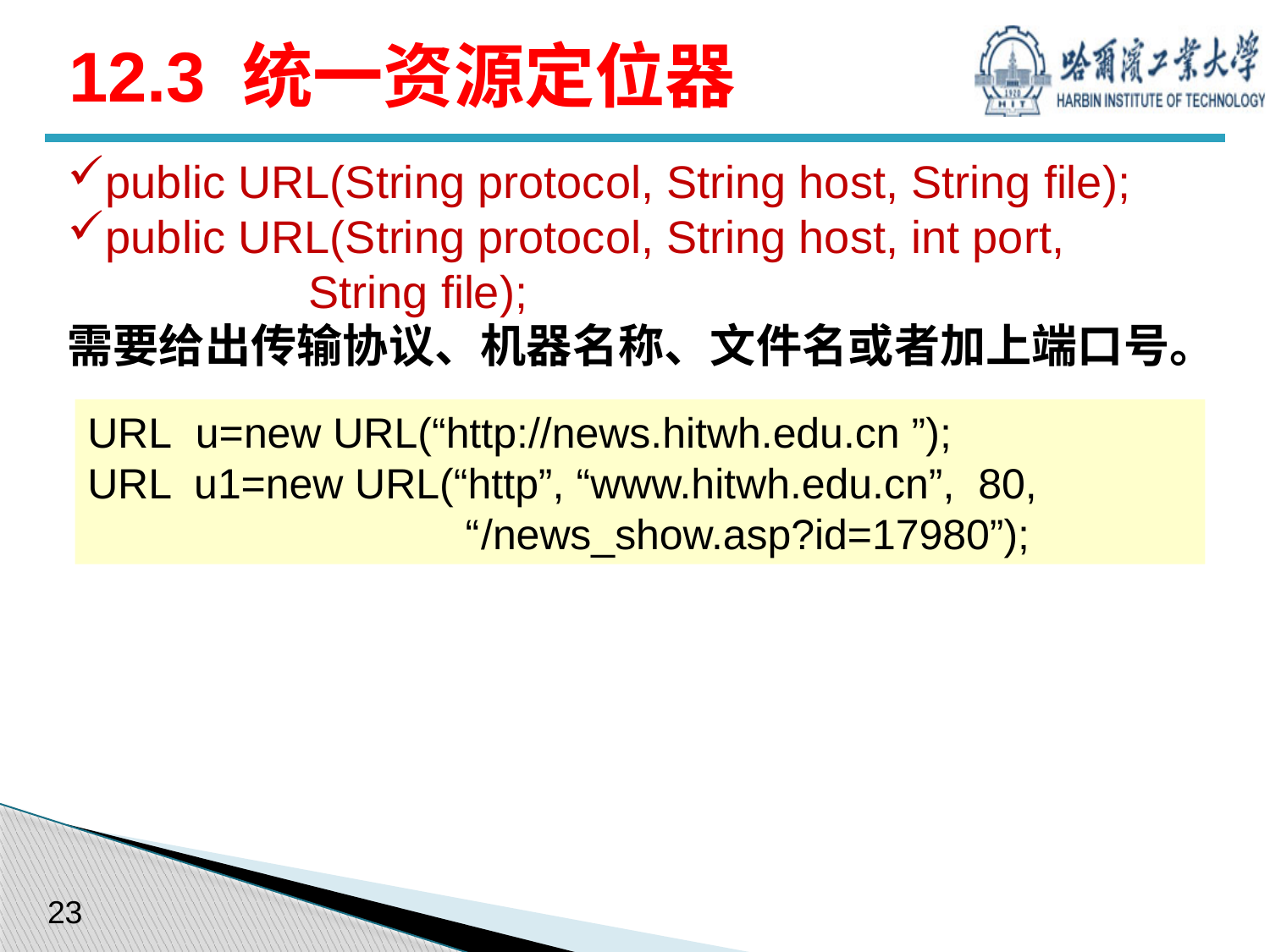

# 12.3 统一资源定位器
public URL(String protocol, String host, String file);
public URL(String protocol, String host, int port,
                   String file);
需要给出传输协议、机器名称、文件名或者加上端口号。
URL  u=new URL(“http://news.hitwh.edu.cn ”);
URL  u1=new URL(“http”, “www.hitwh.edu.cn”,  80,
                                “/news_show.asp?id=17980”);